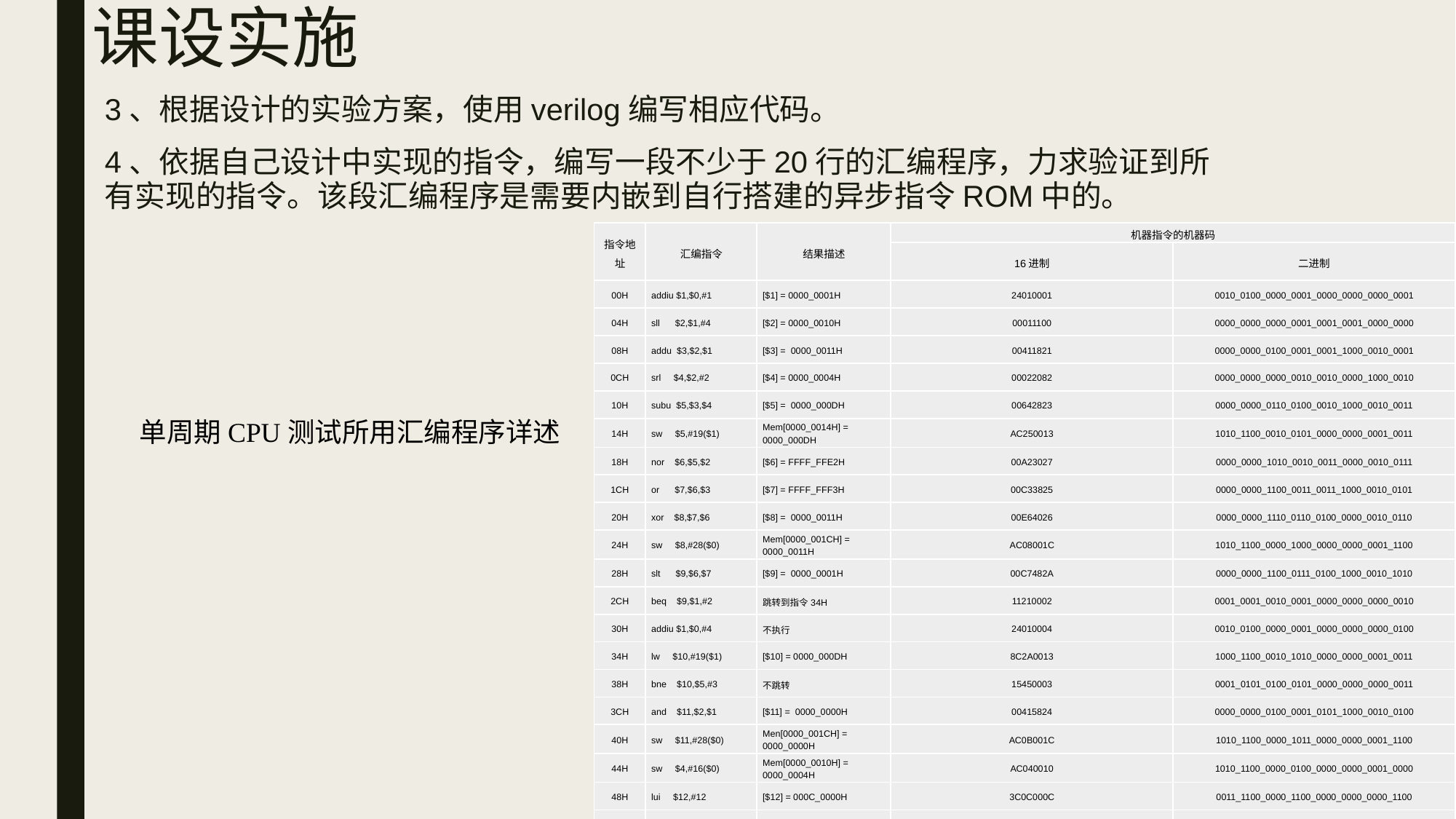

# 课设实施
3、根据设计的实验方案，使用verilog编写相应代码。
4、依据自己设计中实现的指令，编写一段不少于20行的汇编程序，力求验证到所有实现的指令。该段汇编程序是需要内嵌到自行搭建的异步指令ROM中的。
| 指令地址 | 汇编指令 | 结果描述 | 机器指令的机器码 |  |
| --- | --- | --- | --- | --- |
|  |  |  | 16进制 | 二进制 |
| 00H | addiu $1,$0,#1 | [$1] = 0000\_0001H | 24010001 | 0010\_0100\_0000\_0001\_0000\_0000\_0000\_0001 |
| 04H | sll $2,$1,#4 | [$2] = 0000\_0010H | 00011100 | 0000\_0000\_0000\_0001\_0001\_0001\_0000\_0000 |
| 08H | addu $3,$2,$1 | [$3] = 0000\_0011H | 00411821 | 0000\_0000\_0100\_0001\_0001\_1000\_0010\_0001 |
| 0CH | srl $4,$2,#2 | [$4] = 0000\_0004H | 00022082 | 0000\_0000\_0000\_0010\_0010\_0000\_1000\_0010 |
| 10H | subu $5,$3,$4 | [$5] = 0000\_000DH | 00642823 | 0000\_0000\_0110\_0100\_0010\_1000\_0010\_0011 |
| 14H | sw $5,#19($1) | Mem[0000\_0014H] = 0000\_000DH | AC250013 | 1010\_1100\_0010\_0101\_0000\_0000\_0001\_0011 |
| 18H | nor $6,$5,$2 | [$6] = FFFF\_FFE2H | 00A23027 | 0000\_0000\_1010\_0010\_0011\_0000\_0010\_0111 |
| 1CH | or $7,$6,$3 | [$7] = FFFF\_FFF3H | 00C33825 | 0000\_0000\_1100\_0011\_0011\_1000\_0010\_0101 |
| 20H | xor $8,$7,$6 | [$8] = 0000\_0011H | 00E64026 | 0000\_0000\_1110\_0110\_0100\_0000\_0010\_0110 |
| 24H | sw $8,#28($0) | Mem[0000\_001CH] = 0000\_0011H | AC08001C | 1010\_1100\_0000\_1000\_0000\_0000\_0001\_1100 |
| 28H | slt $9,$6,$7 | [$9] = 0000\_0001H | 00C7482A | 0000\_0000\_1100\_0111\_0100\_1000\_0010\_1010 |
| 2CH | beq $9,$1,#2 | 跳转到指令34H | 11210002 | 0001\_0001\_0010\_0001\_0000\_0000\_0000\_0010 |
| 30H | addiu $1,$0,#4 | 不执行 | 24010004 | 0010\_0100\_0000\_0001\_0000\_0000\_0000\_0100 |
| 34H | lw $10,#19($1) | [$10] = 0000\_000DH | 8C2A0013 | 1000\_1100\_0010\_1010\_0000\_0000\_0001\_0011 |
| 38H | bne $10,$5,#3 | 不跳转 | 15450003 | 0001\_0101\_0100\_0101\_0000\_0000\_0000\_0011 |
| 3CH | and $11,$2,$1 | [$11] = 0000\_0000H | 00415824 | 0000\_0000\_0100\_0001\_0101\_1000\_0010\_0100 |
| 40H | sw $11,#28($0) | Men[0000\_001CH] = 0000\_0000H | AC0B001C | 1010\_1100\_0000\_1011\_0000\_0000\_0001\_1100 |
| 44H | sw $4,#16($0) | Mem[0000\_0010H] = 0000\_0004H | AC040010 | 1010\_1100\_0000\_0100\_0000\_0000\_0001\_0000 |
| 48H | lui $12,#12 | [$12] = 000C\_0000H | 3C0C000C | 0011\_1100\_0000\_1100\_0000\_0000\_0000\_1100 |
| 4CH | j 00H | 跳转指令00H | 08000000 | 0000\_1000\_0000\_0000\_0000\_0000\_0000\_0000 |
单周期CPU测试所用汇编程序详述